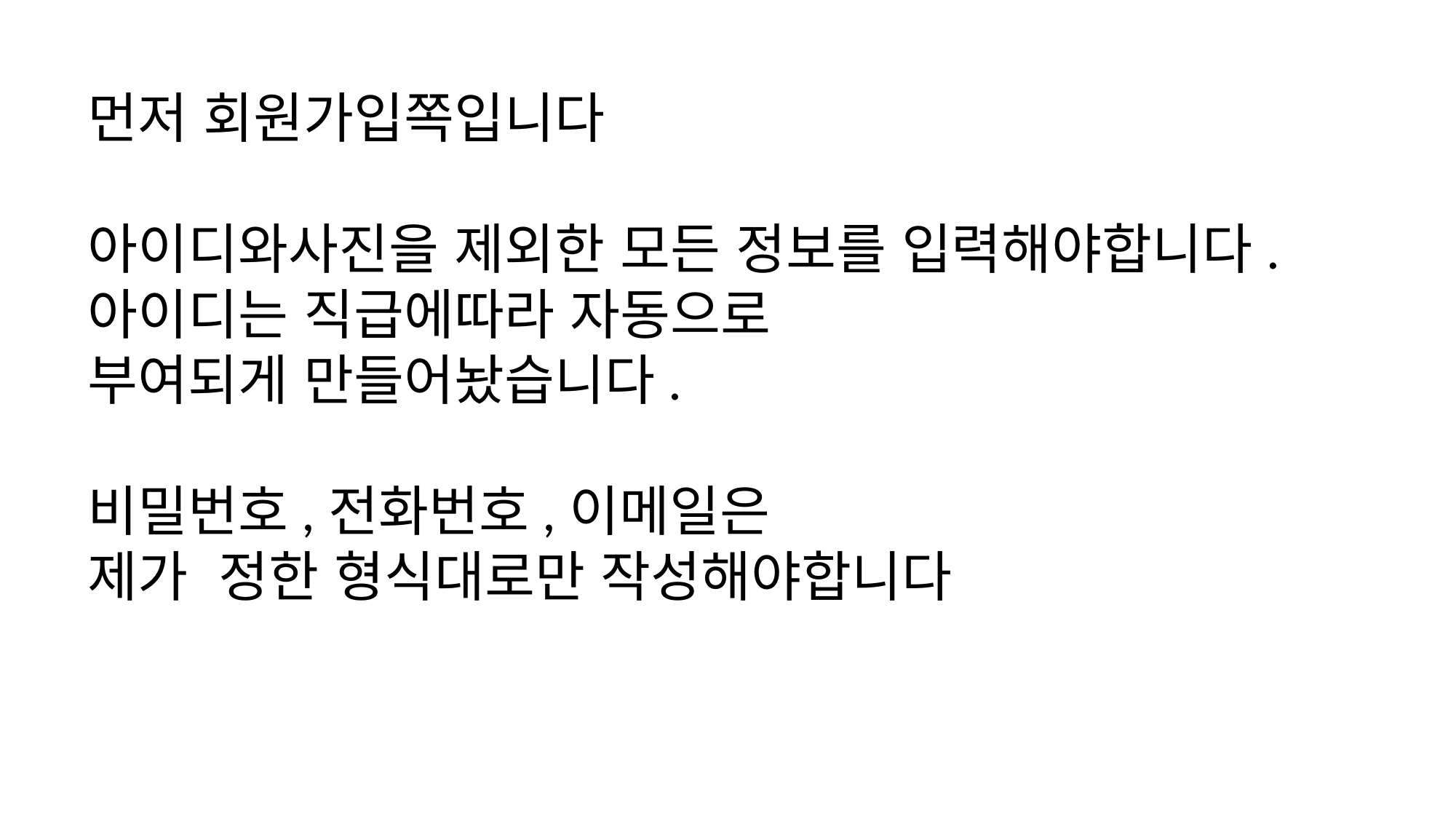

먼저 회원가입쪽입니다

아이디와사진을 제외한 모든 정보를 입력해야합니다.
아이디는 직급에따라 자동으로
부여되게 만들어놨습니다.

비밀번호,전화번호,이메일은
제가  정한 형식대로만 작성해야합니다